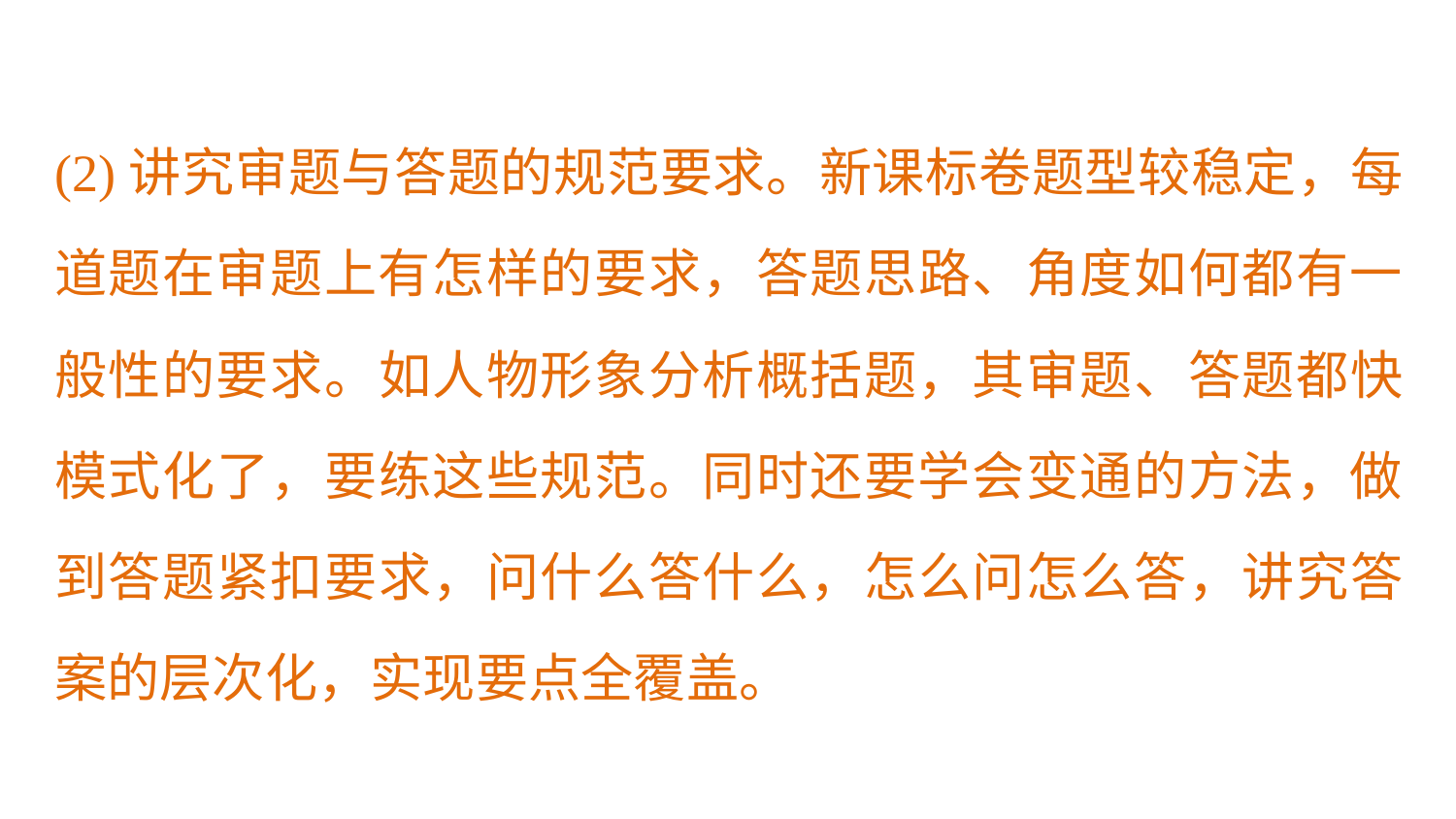

(2)讲究审题与答题的规范要求。新课标卷题型较稳定，每道题在审题上有怎样的要求，答题思路、角度如何都有一般性的要求。如人物形象分析概括题，其审题、答题都快模式化了，要练这些规范。同时还要学会变通的方法，做到答题紧扣要求，问什么答什么，怎么问怎么答，讲究答案的层次化，实现要点全覆盖。